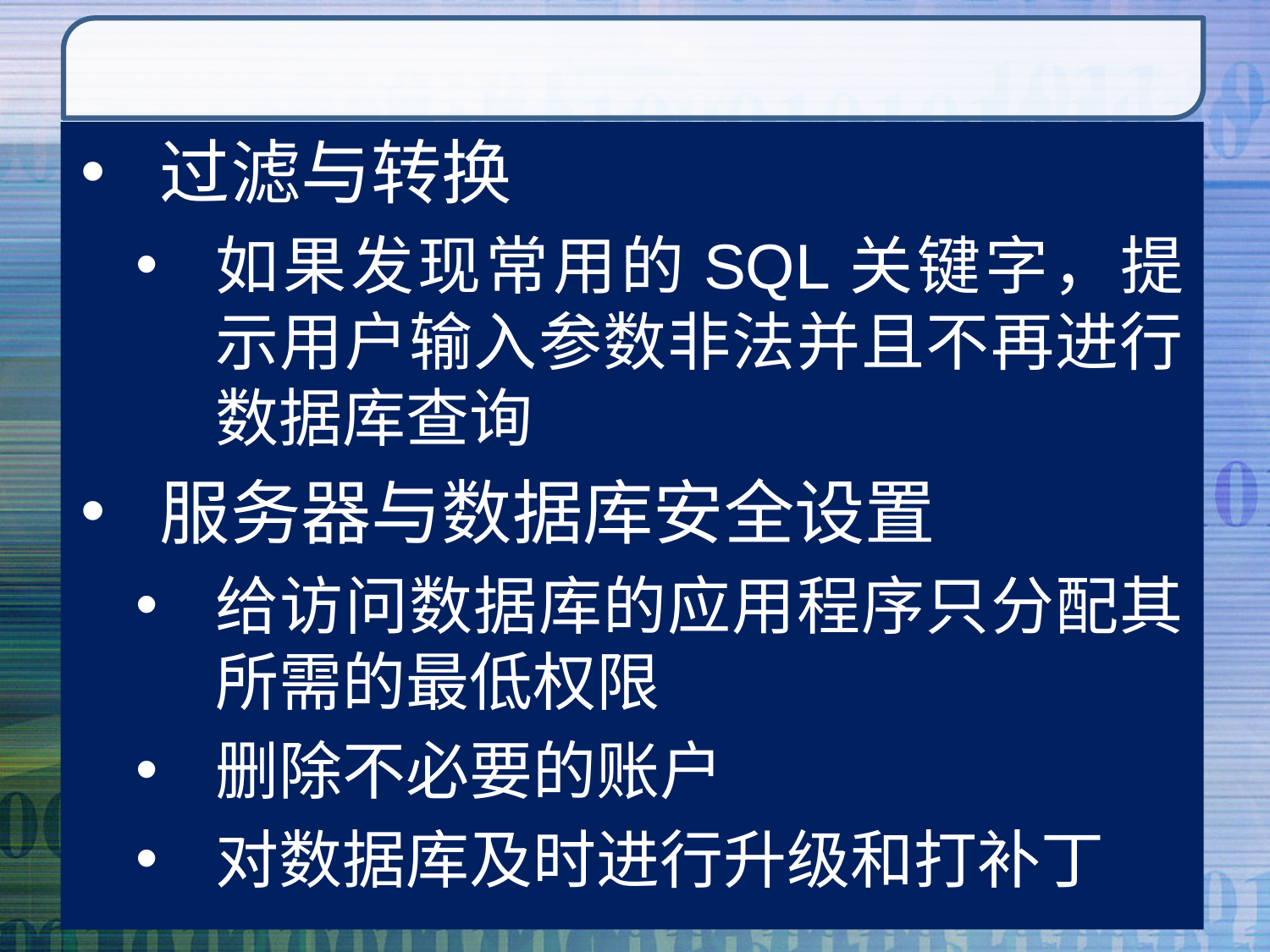

#
过滤与转换
如果发现常用的SQL关键字，提示用户输入参数非法并且不再进行数据库查询
服务器与数据库安全设置
给访问数据库的应用程序只分配其所需的最低权限
删除不必要的账户
对数据库及时进行升级和打补丁